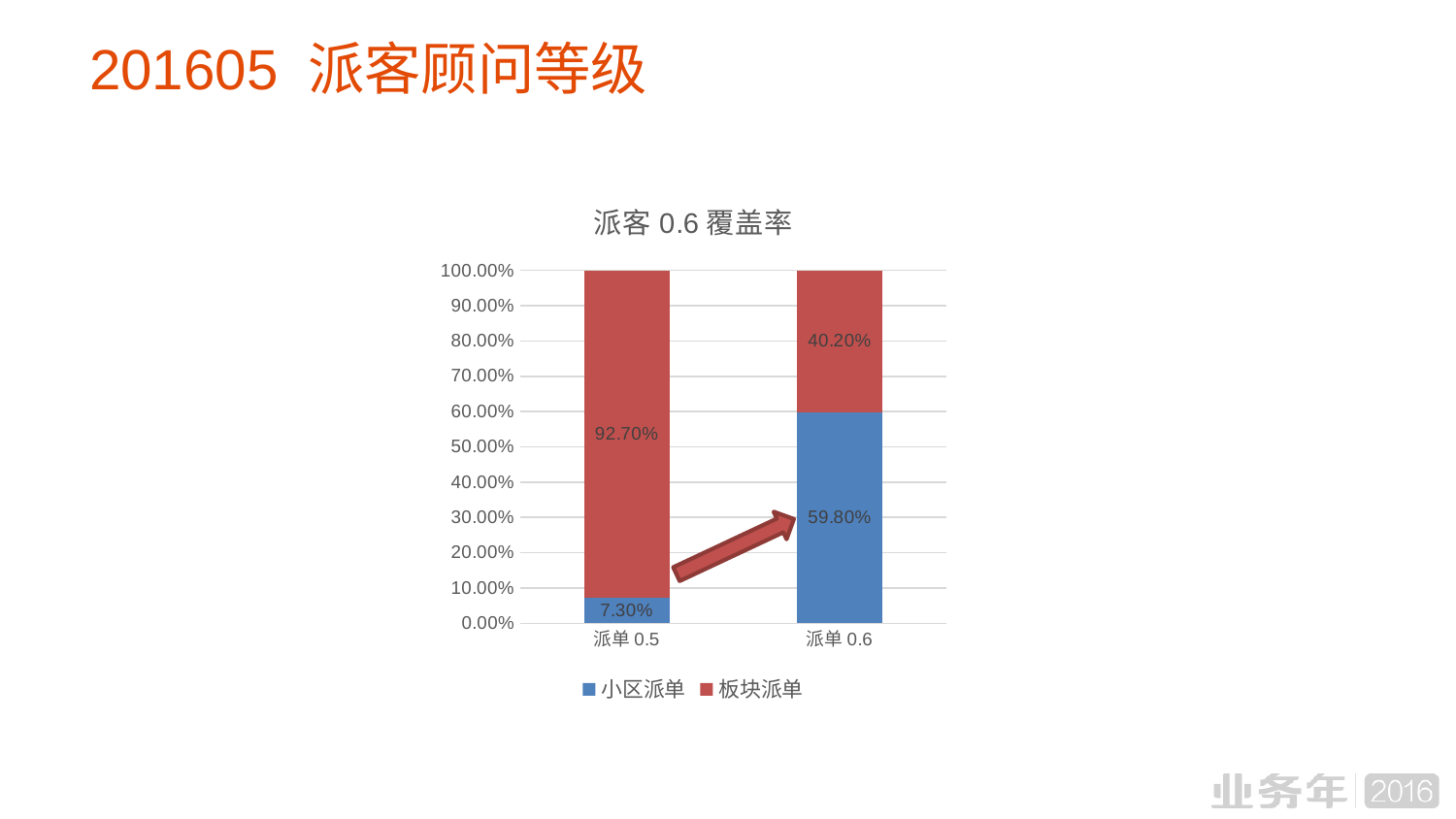

# 201605 派客顾问等级

### Chart: 派客0.6覆盖率

| Category | 小区派单 | 板块派单 |
|---|---|---|
| 派单0.5 | 0.073 | 0.927 |
| 派单0.6 | 0.598 | 0.402 |